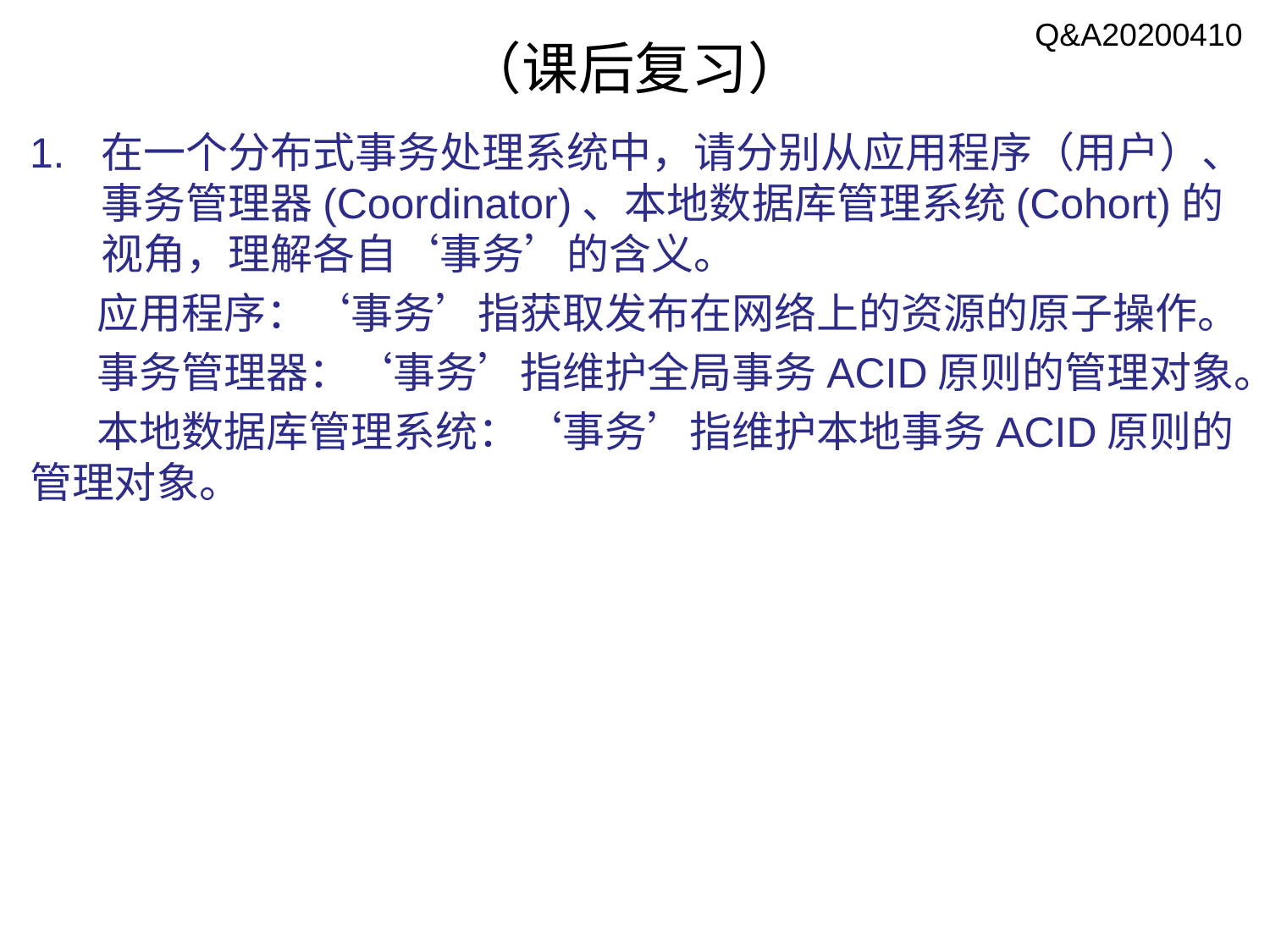

Q&A20200410
# （课后复习）
在一个分布式事务处理系统中，请分别从应用程序（用户）、事务管理器(Coordinator)、本地数据库管理系统(Cohort)的视角，理解各自‘事务’的含义。
      应用程序：‘事务’指获取发布在网络上的资源的原子操作。
      事务管理器：‘事务’指维护全局事务ACID原则的管理对象。
      本地数据库管理系统：‘事务’指维护本地事务ACID原则的管理对象。